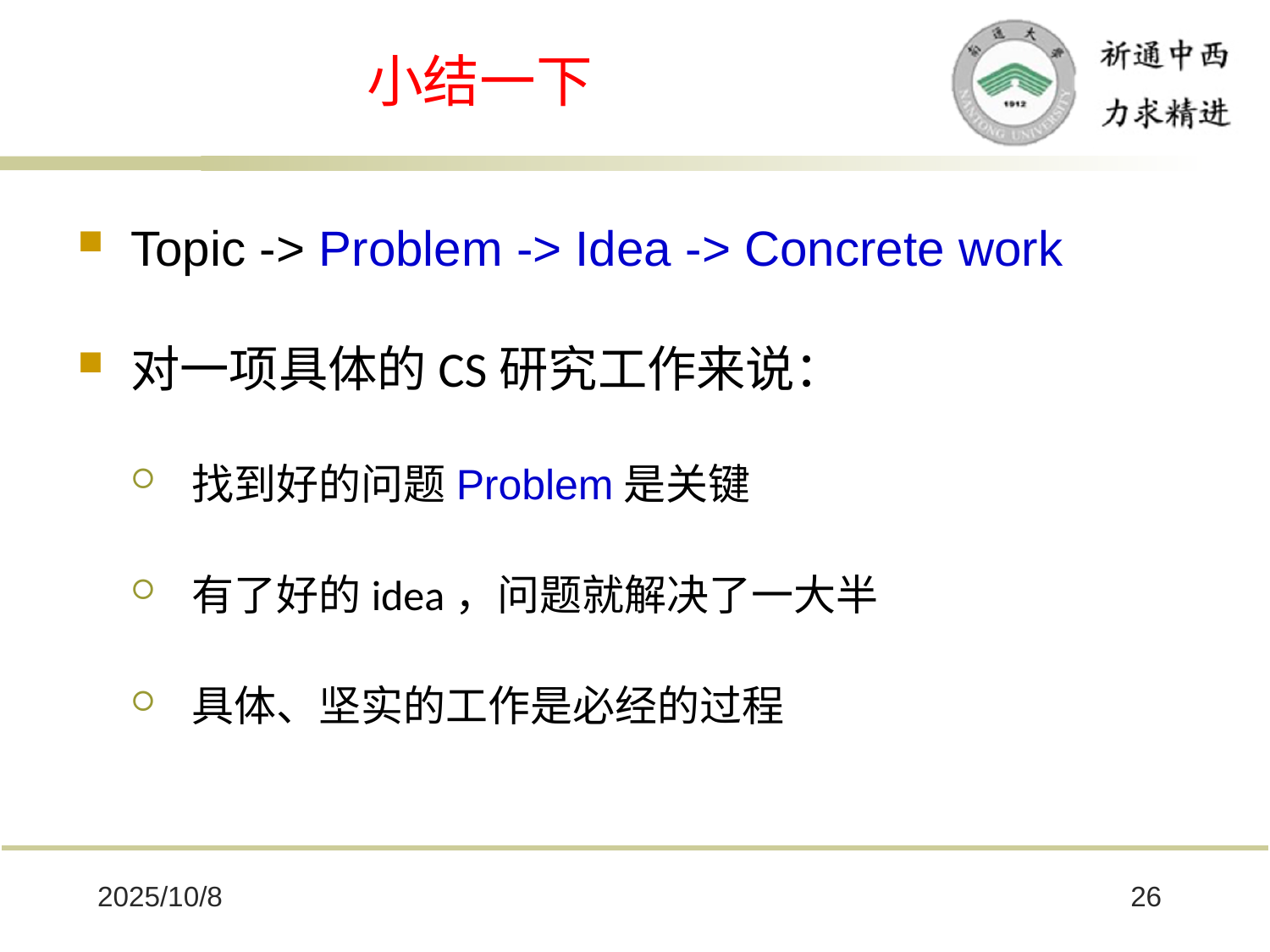

# 小结一下
Topic -> Problem -> Idea -> Concrete work
对一项具体的CS研究工作来说：
找到好的问题Problem是关键
有了好的idea，问题就解决了一大半
具体、坚实的工作是必经的过程

2025/10/8
26